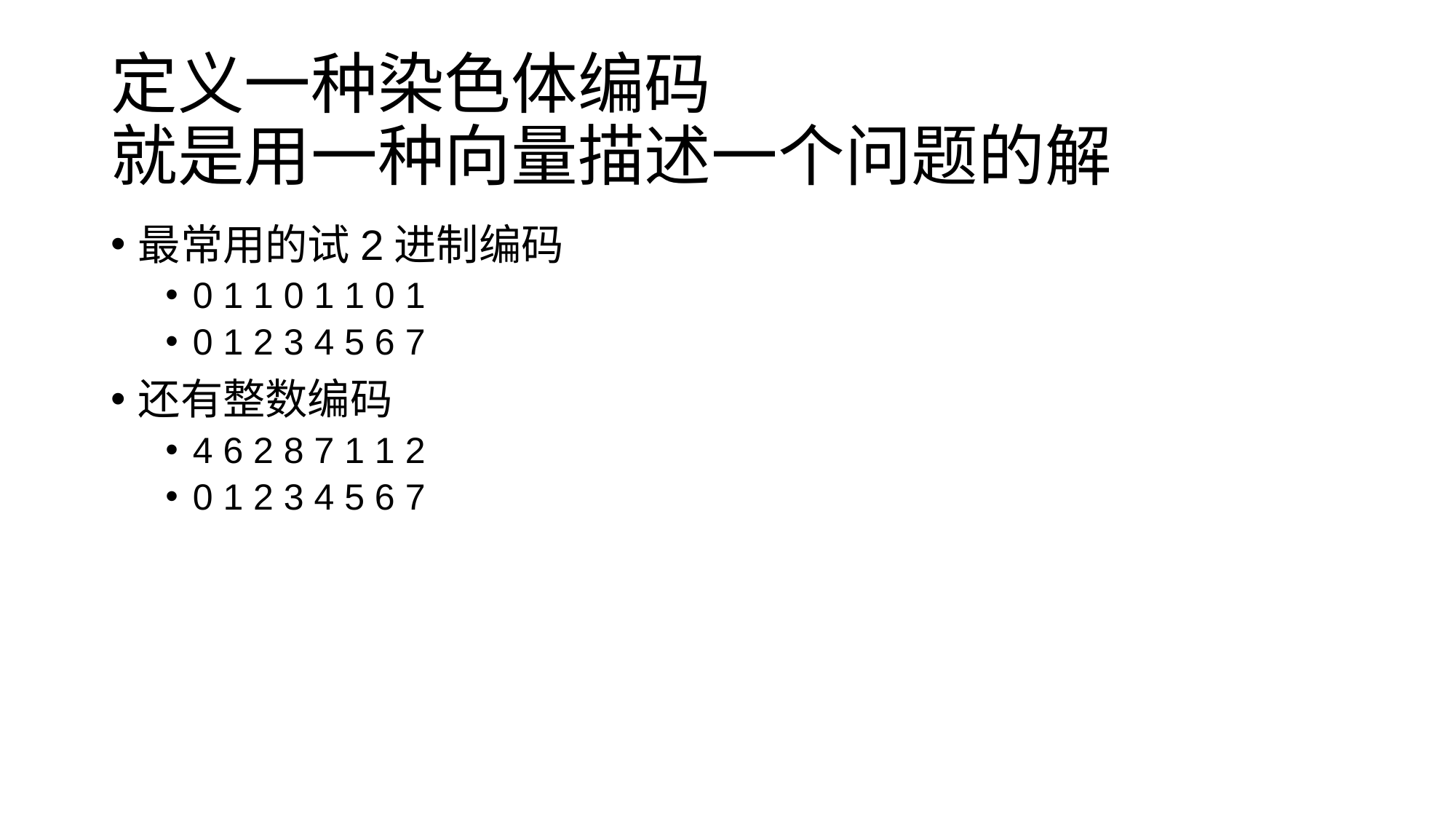

# 定义一种染色体编码 就是用一种向量描述一个问题的解
最常用的试2进制编码
0 1 1 0 1 1 0 1
0 1 2 3 4 5 6 7
还有整数编码
4 6 2 8 7 1 1 2
0 1 2 3 4 5 6 7